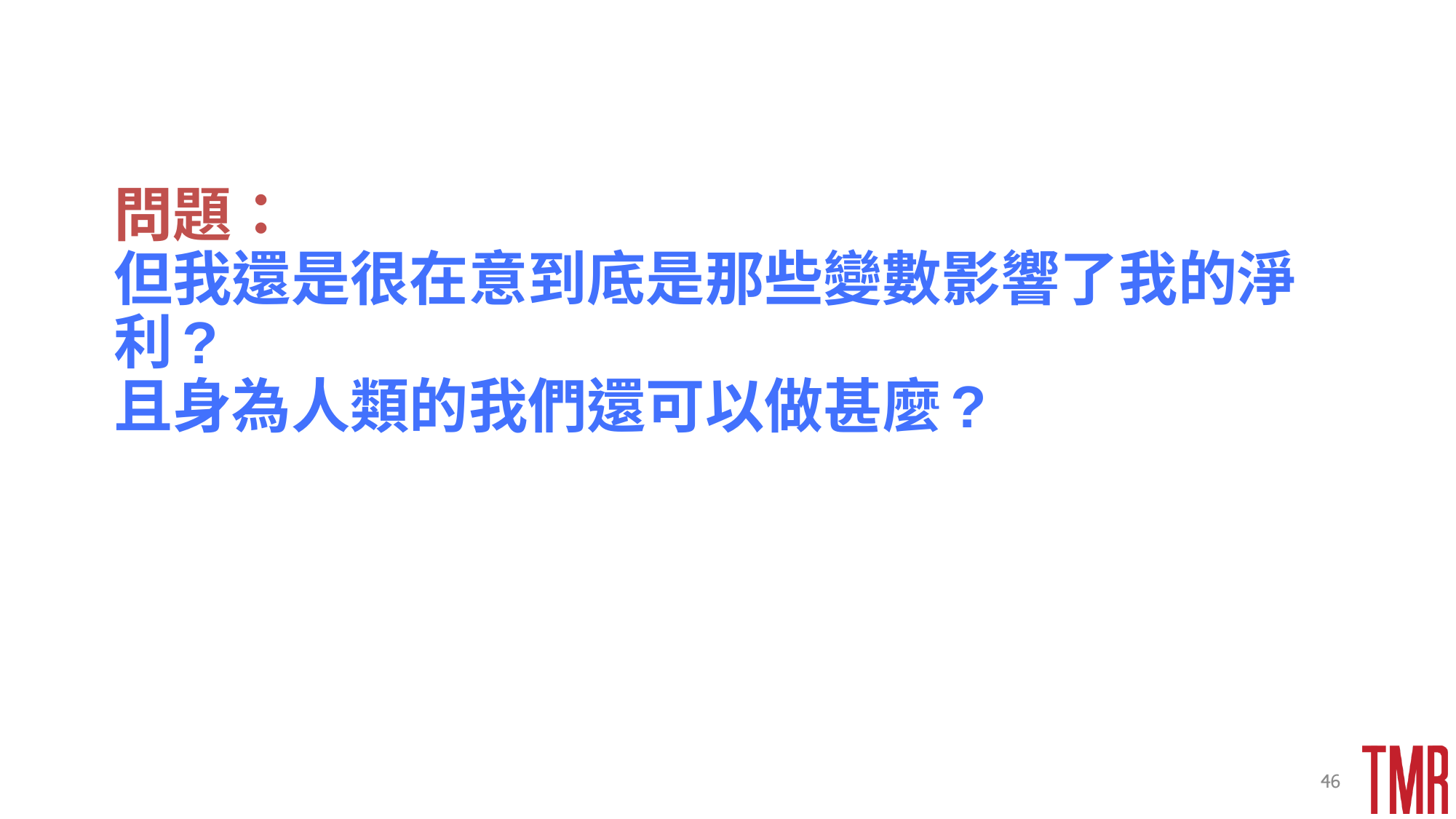

# 問題： 但我還是很在意到底是那些變數影響了我的淨利? 且身為人類的我們還可以做甚麼?

46